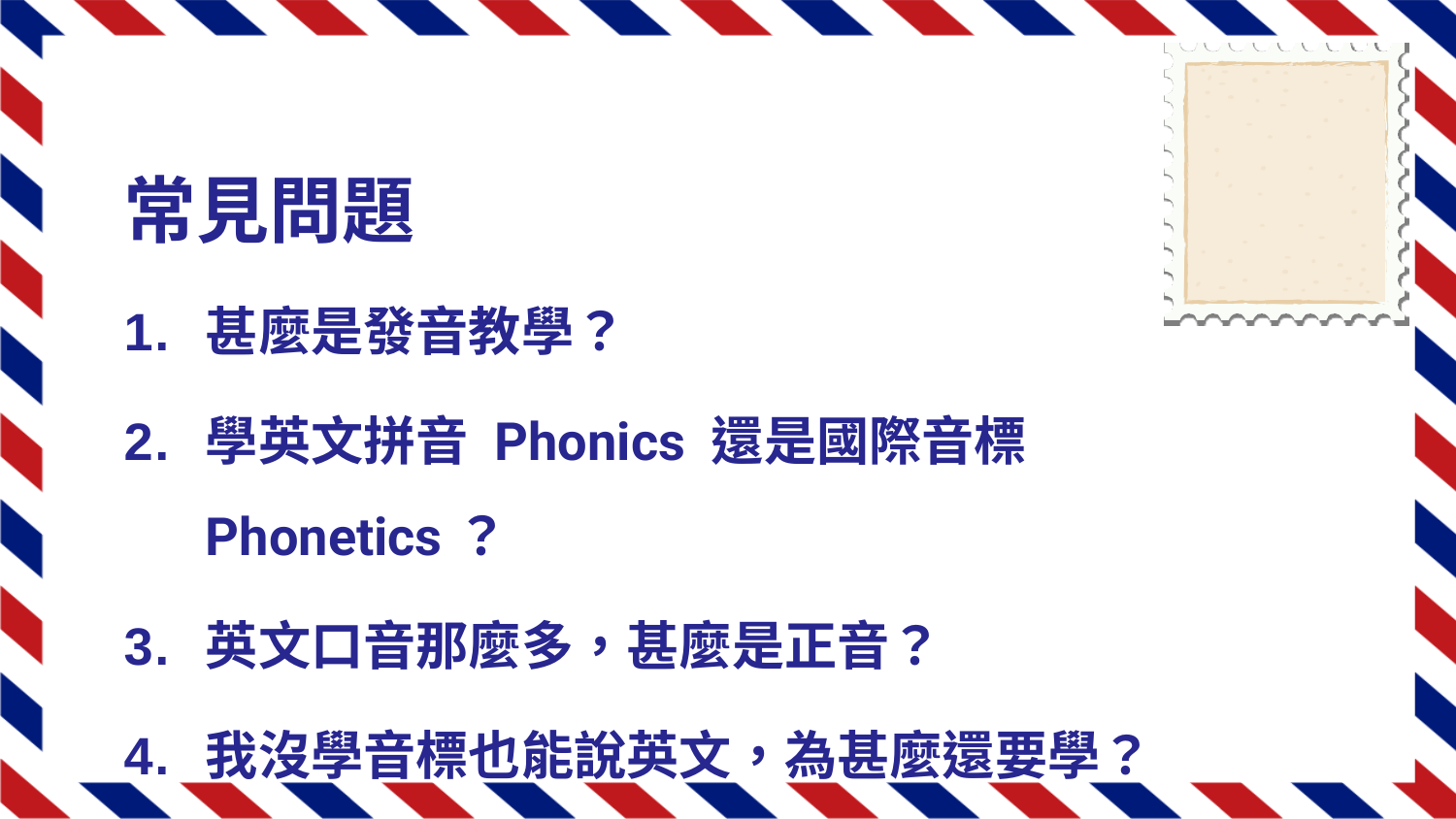

常見問題
甚麼是發音教學？
學英文拼音 Phonics 還是國際音標 Phonetics？
英文口音那麼多，甚麼是正音？
我沒學音標也能說英文，為甚麼還要學？